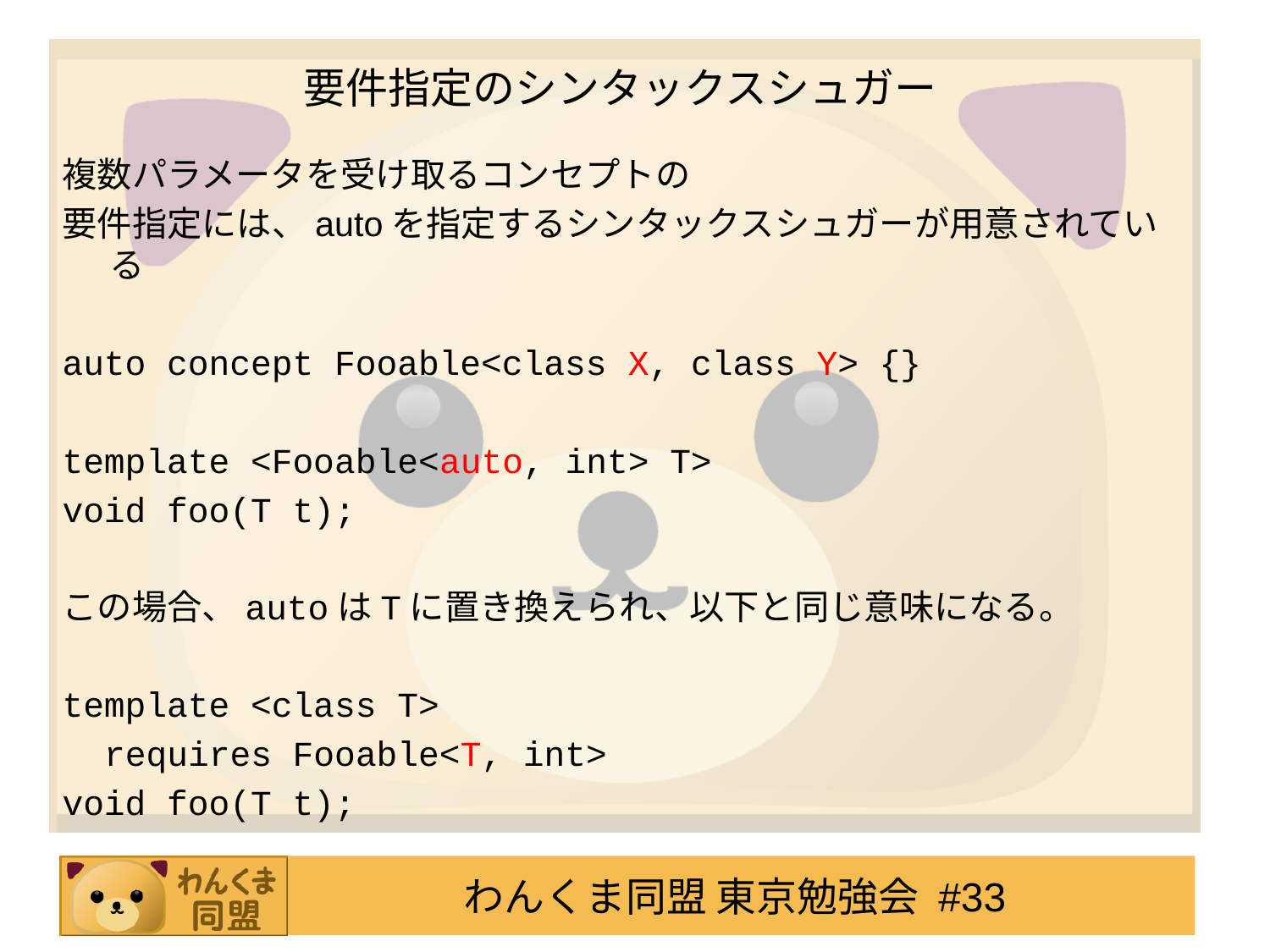

# 要件指定のシンタックスシュガー
複数パラメータを受け取るコンセプトの
要件指定には、autoを指定するシンタックスシュガーが用意されている

auto concept Fooable<class X, class Y> {}

template <Fooable<auto, int> T>
void foo(T t);

この場合、autoはTに置き換えられ、以下と同じ意味になる。

template <class T>
  requires Fooable<T, int>
void foo(T t);